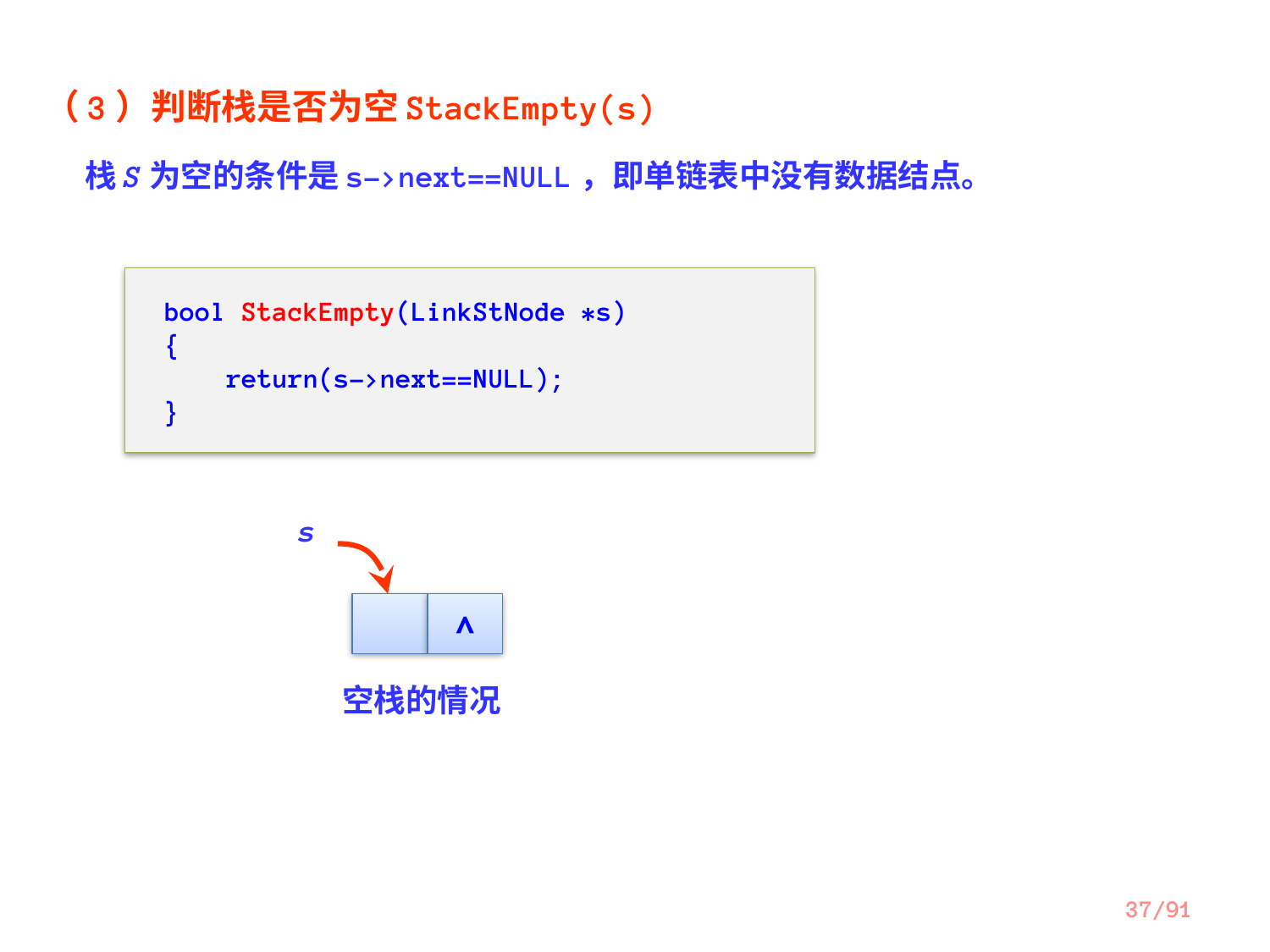

（3）判断栈是否为空StackEmpty(s)
    栈S为空的条件是s->next==NULL，即单链表中没有数据结点。
bool StackEmpty(LinkStNode *s)
{
    return(s->next==NULL);
}
s

∧
空栈的情况
37/91